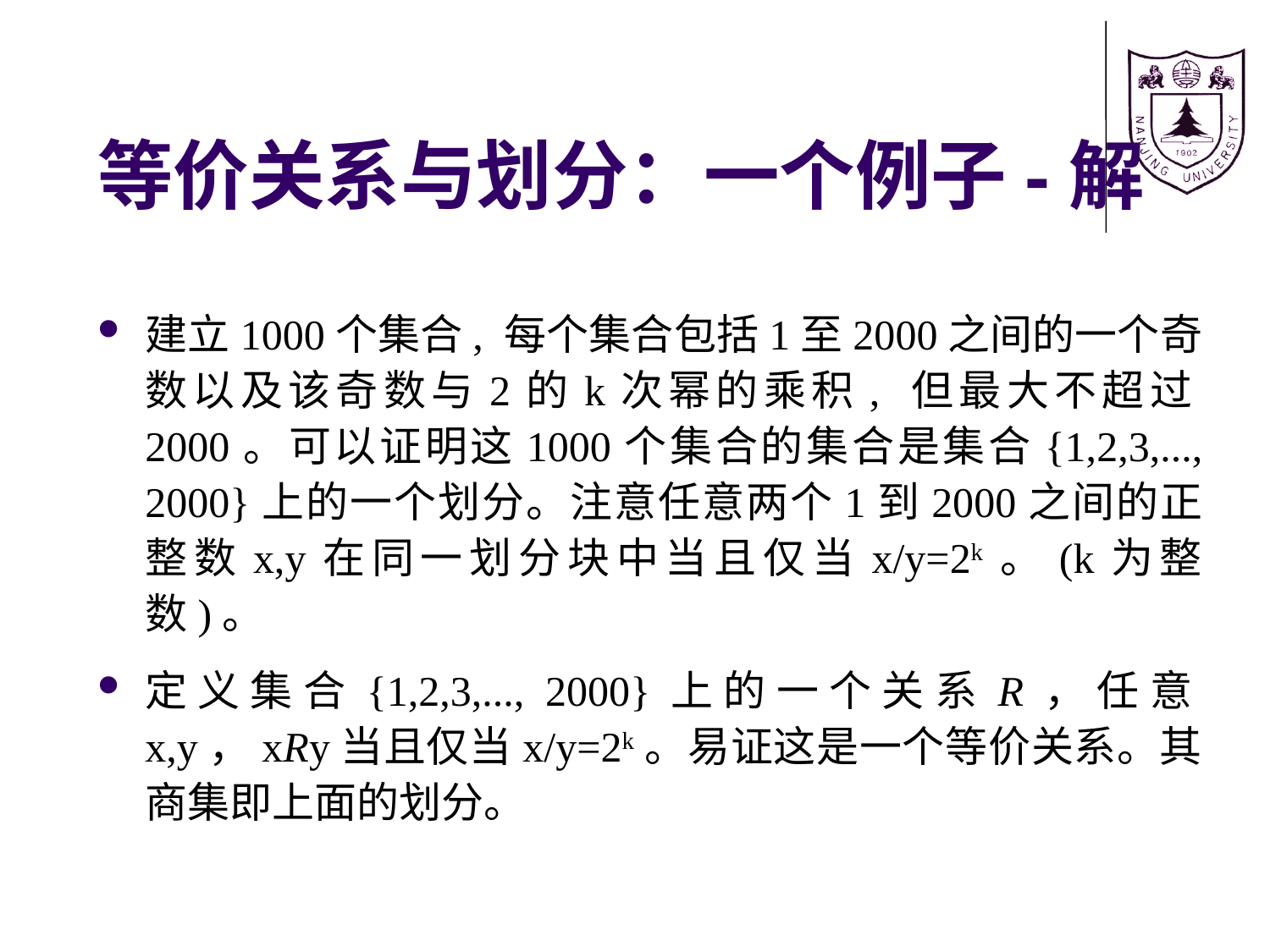

# 等价关系与划分：一个例子-解
建立1000个集合, 每个集合包括1至2000之间的一个奇数以及该奇数与2的k次幂的乘积, 但最大不超过2000。可以证明这1000个集合的集合是集合{1,2,3,..., 2000}上的一个划分。注意任意两个1到2000之间的正整数x,y在同一划分块中当且仅当x/y=2k。(k为整数)。
定义集合{1,2,3,..., 2000}上的一个关系R，任意x,y，xRy当且仅当x/y=2k。易证这是一个等价关系。其商集即上面的划分。